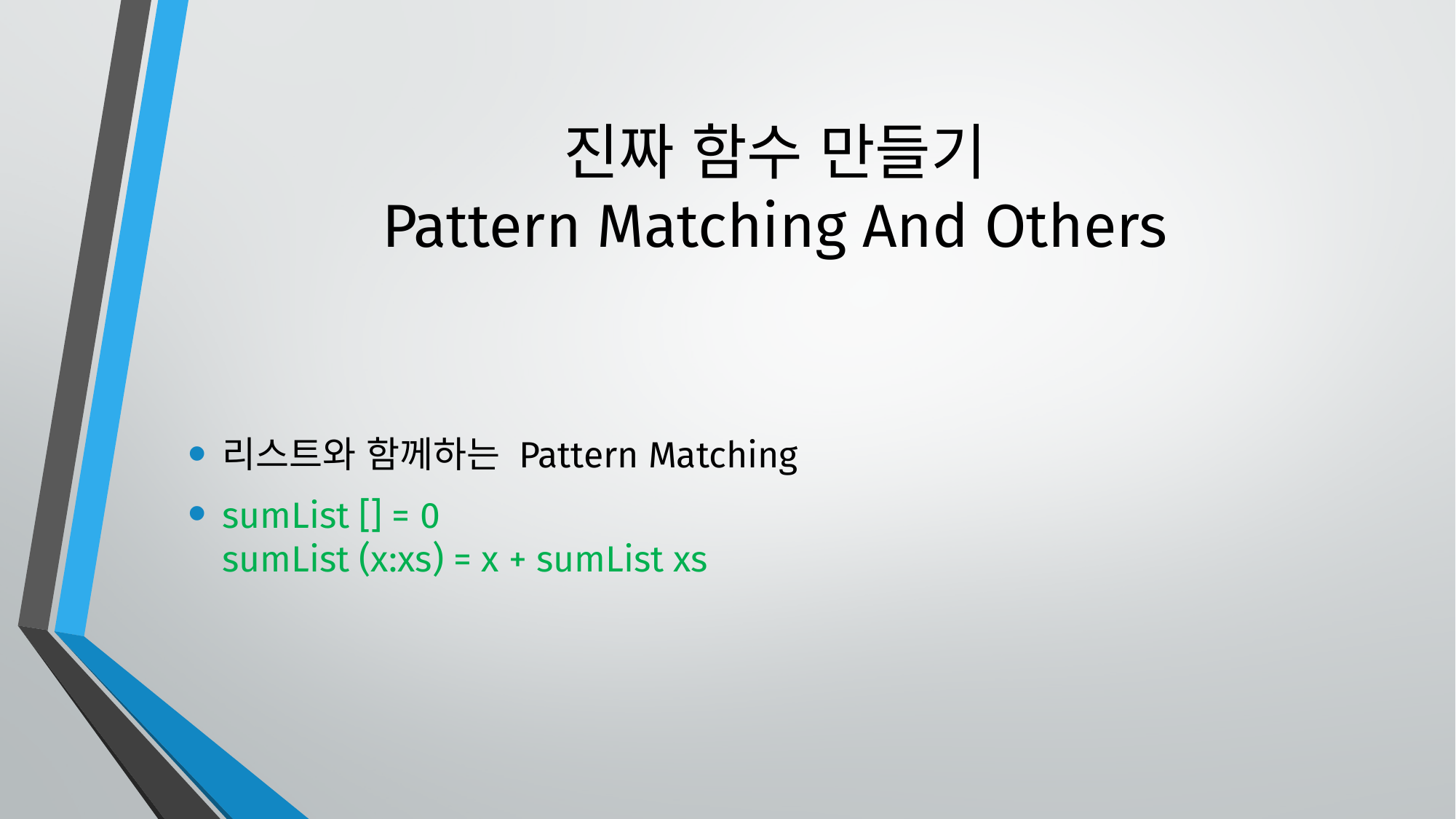

# 진짜 함수 만들기 Pattern Matching And Others
리스트와 함께하는 Pattern Matching
sumList [] = 0
sumList (x:xs) = x + sumList xs